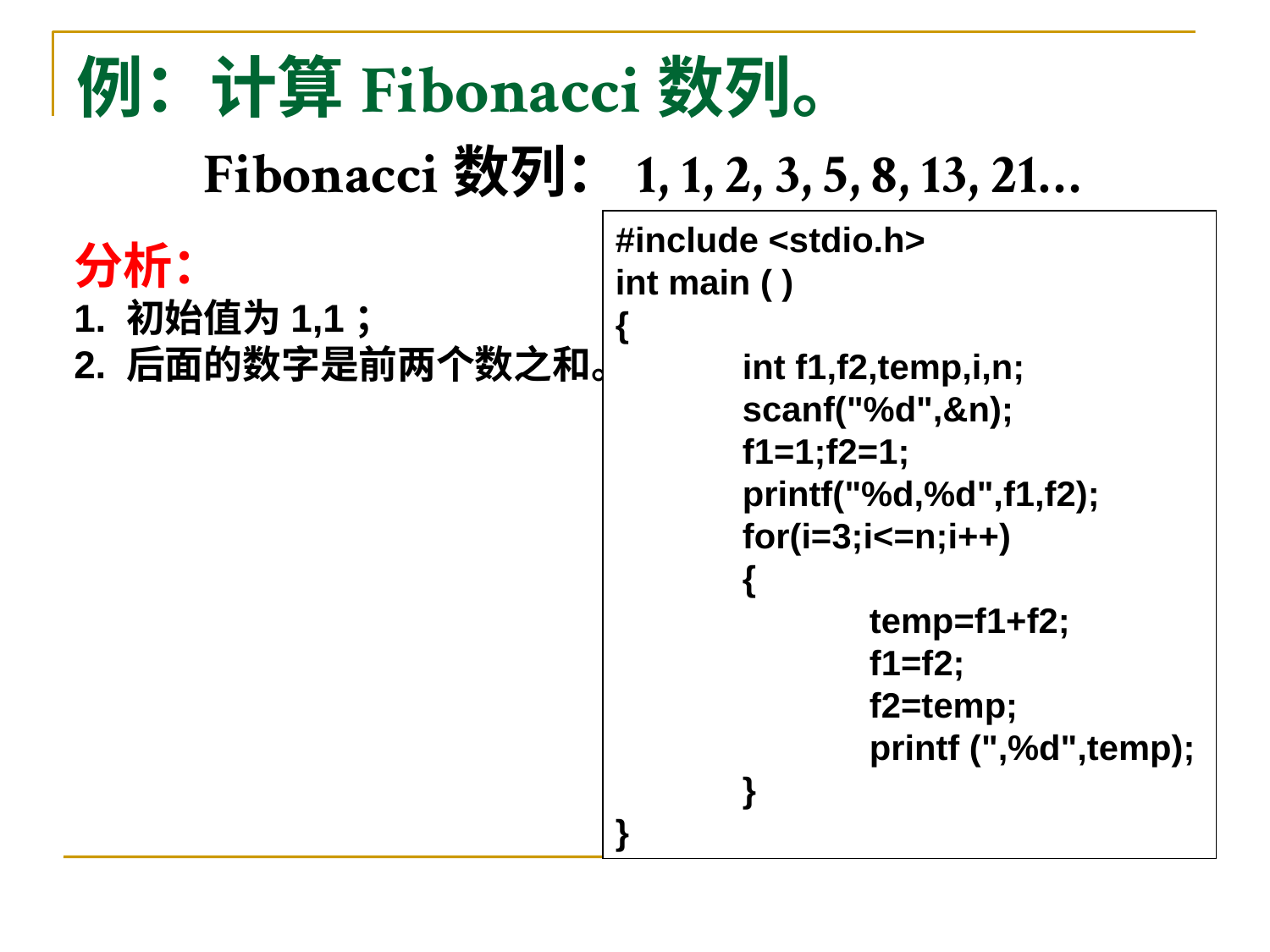

# 例：计算Fibonacci数列。 Fibonacci数列：1, 1, 2, 3, 5, 8, 13, 21…
#include <stdio.h>
int main ( )
{
	int f1,f2,temp,i,n;
	scanf("%d",&n);
	f1=1;f2=1;
	printf("%d,%d",f1,f2);
	for(i=3;i<=n;i++)
	{
		temp=f1+f2;
		f1=f2;
		f2=temp;
		printf (",%d",temp);
	}
}

开始
输入数列长度：n
前两个值： f1=1;f2=1;
循环初值：3
循环条件：<n
循环增量：1

循环体
temp=f1+f2;
f1=f2;
f2=temp;
输出 temp值
结束

分析：
1. 初始值为1,1；
2. 后面的数字是前两个数之和。